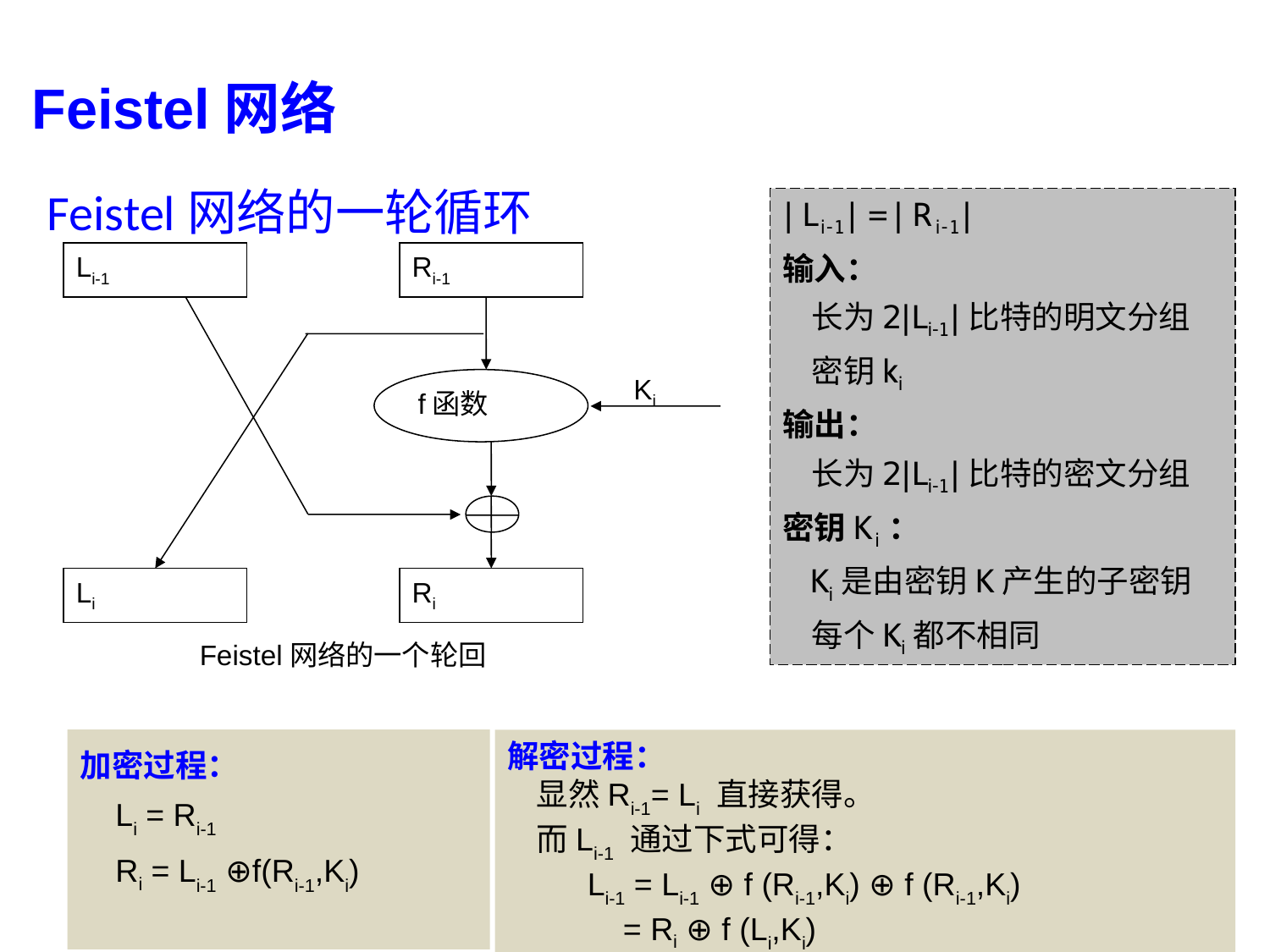

Feistel网络
Feistel网络的一轮循环
|Li-1|=|Ri-1|
输入：
   长为2|Li-1|比特的明文分组
   密钥ki
输出：
   长为2|Li-1|比特的密文分组
密钥Ki：
   Ki是由密钥K产生的子密钥
   每个Ki都不相同
Li-1
Ri-1

Ki
f函数

Li
Ri

Feistel网络的一个轮回
加密过程：
    Li = Ri-1
    Ri = Li-1 ⊕f(Ri-1,Ki)

解密过程：
   显然Ri-1= Li 直接获得。
   而Li-1 通过下式可得：
         Li-1 = Li-1 ⊕ f (Ri-1,Ki) ⊕ f (Ri-1,Ki)
             = Ri ⊕ f (Li,Ki)